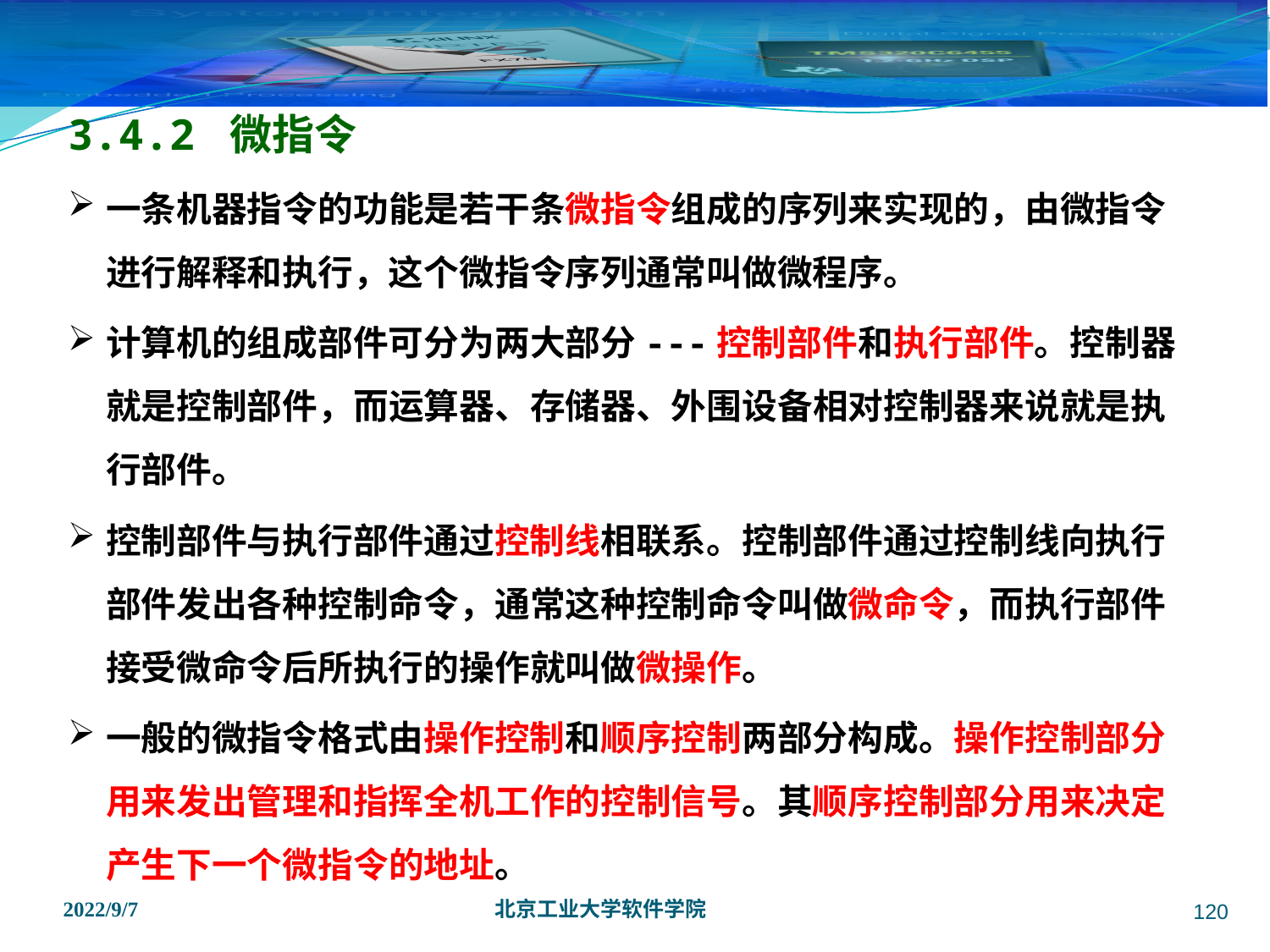

3.4.2 微指令
一条机器指令的功能是若干条微指令组成的序列来实现的，由微指令进行解释和执行，这个微指令序列通常叫做微程序。
计算机的组成部件可分为两大部分---控制部件和执行部件。控制器就是控制部件，而运算器、存储器、外围设备相对控制器来说就是执行部件。
控制部件与执行部件通过控制线相联系。控制部件通过控制线向执行部件发出各种控制命令，通常这种控制命令叫做微命令，而执行部件接受微命令后所执行的操作就叫做微操作。
一般的微指令格式由操作控制和顺序控制两部分构成。操作控制部分用来发出管理和指挥全机工作的控制信号。其顺序控制部分用来决定产生下一个微指令的地址。